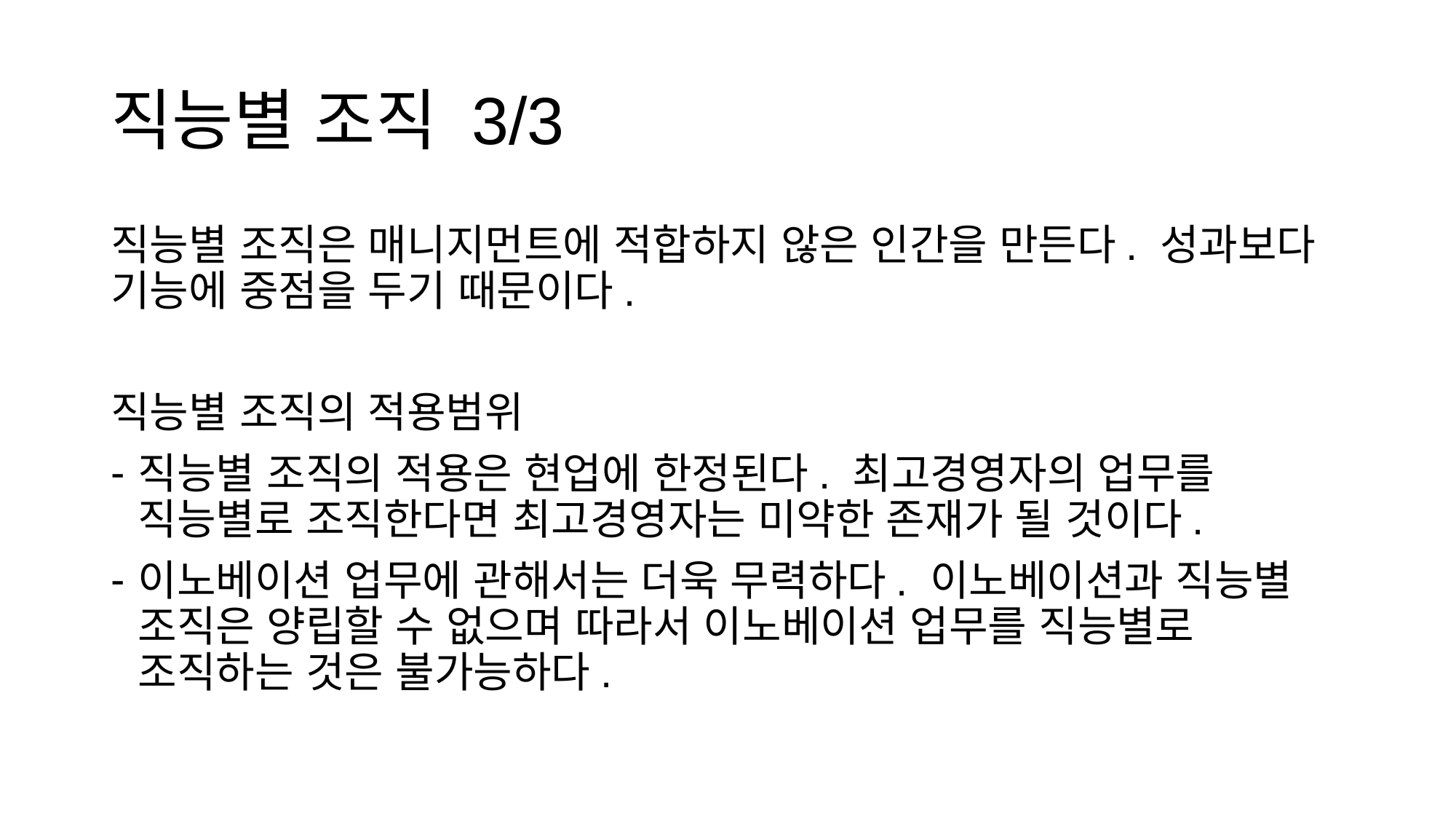

# 직능별 조직 3/3
직능별 조직은 매니지먼트에 적합하지 않은 인간을 만든다. 성과보다 기능에 중점을 두기 때문이다.

직능별 조직의 적용범위
직능별 조직의 적용은 현업에 한정된다. 최고경영자의 업무를 직능별로 조직한다면 최고경영자는 미약한 존재가 될 것이다.
이노베이션 업무에 관해서는 더욱 무력하다. 이노베이션과 직능별 조직은 양립할 수 없으며 따라서 이노베이션 업무를 직능별로 조직하는 것은 불가능하다.